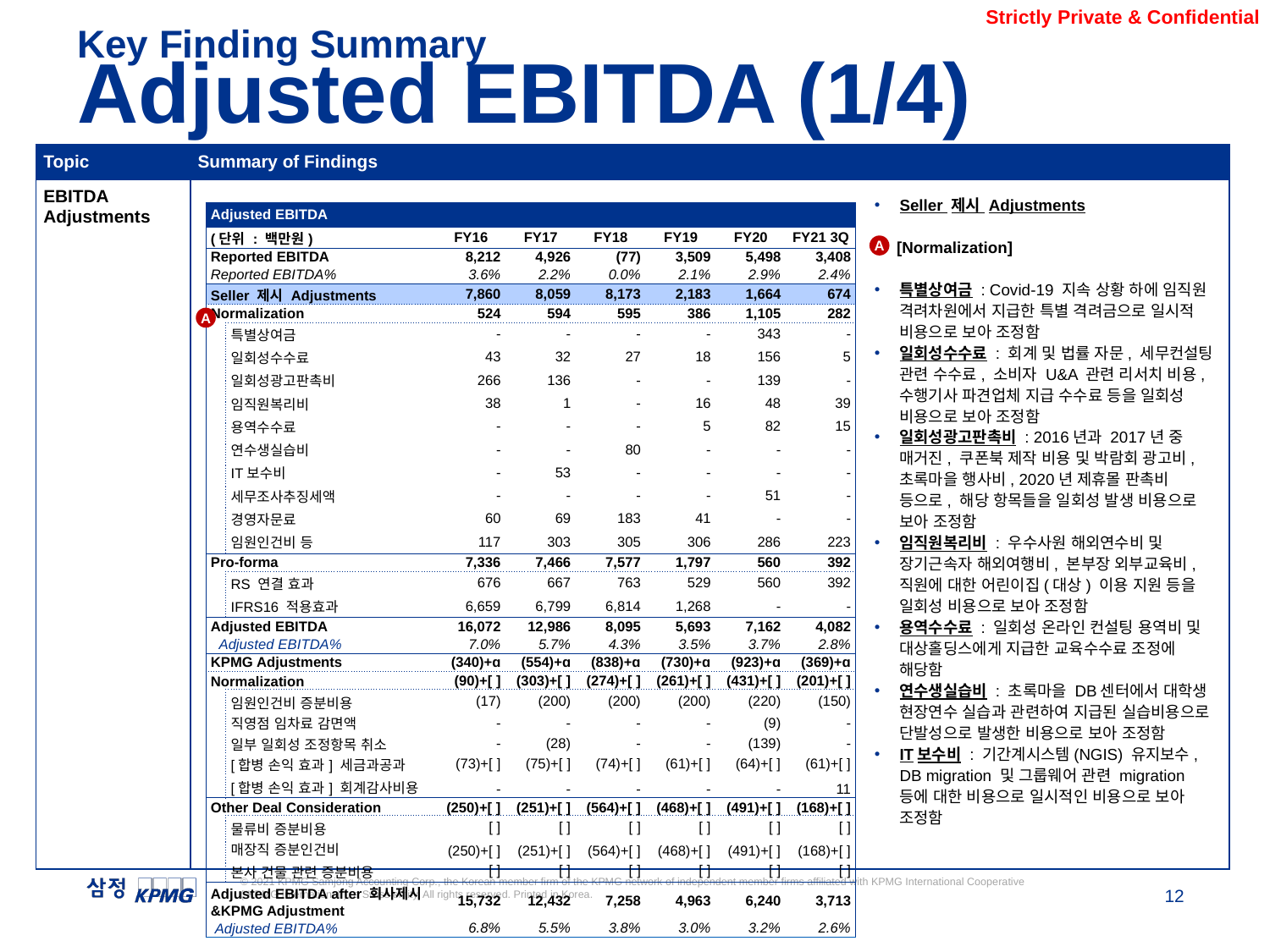

Key Finding Summary
Adjusted EBITDA (1/4)
| Topic | Summary of Findings |
| --- | --- |
| EBITDA Adjustments |  |
Seller 제시 Adjustments

     [Normalization]

특별상여금 : Covid-19 지속 상황 하에 임직원 격려차원에서 지급한 특별 격려금으로 일시적 비용으로 보아 조정함
일회성수수료 : 회계 및 법률 자문, 세무컨설팅 관련 수수료, 소비자 U&A 관련 리서치 비용, 수행기사 파견업체 지급 수수료 등을 일회성 비용으로 보아 조정함
일회성광고판촉비 : 2016년과 2017년 중 매거진, 쿠폰북 제작 비용 및 박람회 광고비, 초록마을 행사비, 2020년 제휴몰 판촉비 등으로, 해당 항목들을 일회성 발생 비용으로 보아 조정함
임직원복리비 : 우수사원 해외연수비 및 장기근속자 해외여행비, 본부장 외부교육비, 직원에 대한 어린이집(대상) 이용 지원 등을 일회성 비용으로 보아 조정함
용역수수료 : 일회성 온라인 컨설팅 용역비 및 대상홀딩스에게 지급한 교육수수료 조정에 해당함
연수생실습비 : 초록마을 DB센터에서 대학생 현장연수 실습과 관련하여 지급된 실습비용으로 단발성으로 발생한 비용으로 보아 조정함
IT보수비 : 기간계시스템(NGIS) 유지보수, DB migration 및 그룹웨어 관련 migration 등에 대한 비용으로 일시적인 비용으로 보아 조정함
| Adjusted EBITDA |  |  |  |  |  |  |  |
| --- | --- | --- | --- | --- | --- | --- | --- |
| (단위 : 백만원) |  | FY16 | FY17 | FY18 | FY19 | FY20 | FY21 3Q |
| Reported EBITDA |  | 8,212 | 4,926 | (77) | 3,509 | 5,498 | 3,408 |
| Reported EBITDA% |  | 3.6% | 2.2% | 0.0% | 2.1% | 2.9% | 2.4% |
| Seller 제시 Adjustments |  | 7,860 | 8,059 | 8,173 | 2,183 | 1,664 | 674 |
| Normalization |  | 524 | 594 | 595 | 386 | 1,105 | 282 |
|  | 특별상여금 | - | - | - | - | 343 | - |
|  | 일회성수수료 | 43 | 32 | 27 | 18 | 156 | 5 |
|  | 일회성광고판촉비 | 266 | 136 | - | - | 139 | - |
|  | 임직원복리비 | 38 | 1 | - | 16 | 48 | 39 |
|  | 용역수수료 | - | - | - | 5 | 82 | 15 |
|  | 연수생실습비 | - | - | 80 | - | - | - |
|  | IT보수비 | - | 53 | - | - | - | - |
|  | 세무조사추징세액 | - | - | - | - | 51 | - |
|  | 경영자문료 | 60 | 69 | 183 | 41 | - | - |
|  | 임원인건비 등 | 117 | 303 | 305 | 306 | 286 | 223 |
| Pro-forma |  | 7,336 | 7,466 | 7,577 | 1,797 | 560 | 392 |
|  | RS 연결 효과 | 676 | 667 | 763 | 529 | 560 | 392 |
|  | IFRS16 적용효과 | 6,659 | 6,799 | 6,814 | 1,268 | - | - |
| Adjusted EBITDA |  | 16,072 | 12,986 | 8,095 | 5,693 | 7,162 | 4,082 |
| Adjusted EBITDA% |  | 7.0% | 5.7% | 4.3% | 3.5% | 3.7% | 2.8% |
| KPMG Adjustments |  | (340)+ɑ | (554)+ɑ | (838)+ɑ | (730)+ɑ | (923)+ɑ | (369)+ɑ |
| Normalization | Normalization | (90)+[ ] | (303)+[ ] | (274)+[ ] | (261)+[ ] | (431)+[ ] | (201)+[ ] |
|  | 임원인건비 증분비용 | (17) | (200) | (200) | (200) | (220) | (150) |
|  | 직영점 임차료 감면액 | - | - | - | - | (9) | - |
|  | 일부 일회성 조정항목 취소 | - | (28) | - | - | (139) | - |
|  | [합병 손익 효과] 세금과공과 | (73)+[ ] | (75)+[ ] | (74)+[ ] | (61)+[ ] | (64)+[ ] | (61)+[ ] |
|  | [합병 손익 효과] 회계감사비용 | - | - | - | - | - | 11 |
| Other Deal Consideration |  | (250)+[ ] | (251)+[ ] | (564)+[ ] | (468)+[ ] | (491)+[ ] | (168)+[ ] |
|  | 물류비 증분비용 | [ ] | [ ] | [ ] | [ ] | [ ] | [ ] |
|  | 매장직 증분인건비 | (250)+[ ] | (251)+[ ] | (564)+[ ] | (468)+[ ] | (491)+[ ] | (168)+[ ] |
|  | 본사 건물 관련 증분비용 | [ ] | [ ] | [ ] | [ ] | [ ] | [ ] |
| Adjusted EBITDA after 회사제시&KPMG Adjustment |  | 15,732 | 12,432 | 7,258 | 4,963 | 6,240 | 3,713 |
| Adjusted EBITDA% |  | 6.8% | 5.5% | 3.8% | 3.0% | 3.2% | 2.6% |
A
A